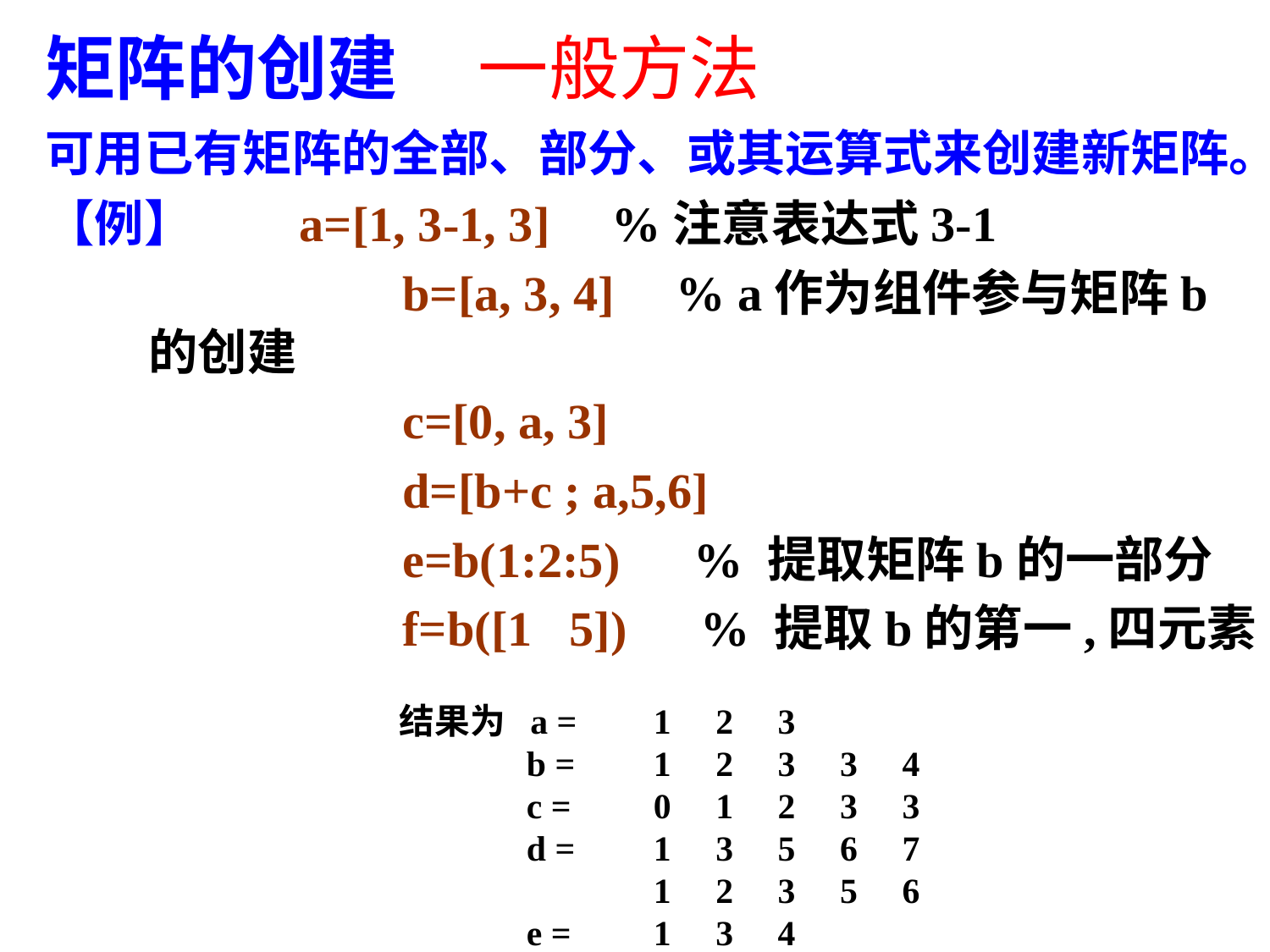

矩阵的创建     一般方法
可用已有矩阵的全部、部分、或其运算式来创建新矩阵。
【例】	a=[1, 3-1, 3]     %注意表达式3-1
			b=[a, 3, 4]     % a作为组件参与矩阵b的创建
			c=[0, a, 3]
			d=[b+c ; a,5,6]
			e=b(1:2:5)      % 提取矩阵b的一部分
 			f=b([1   5])      % 提取b的第一,四元素

			结果为  a =     	1     2     3
				b =     	1     2     3     3     4
				c =     	0     1     2     3     3
				d =     	1     3     5     6     7
     		          		1     2     3     5     6
				e =     	1     3     4
		f =          1     4
22